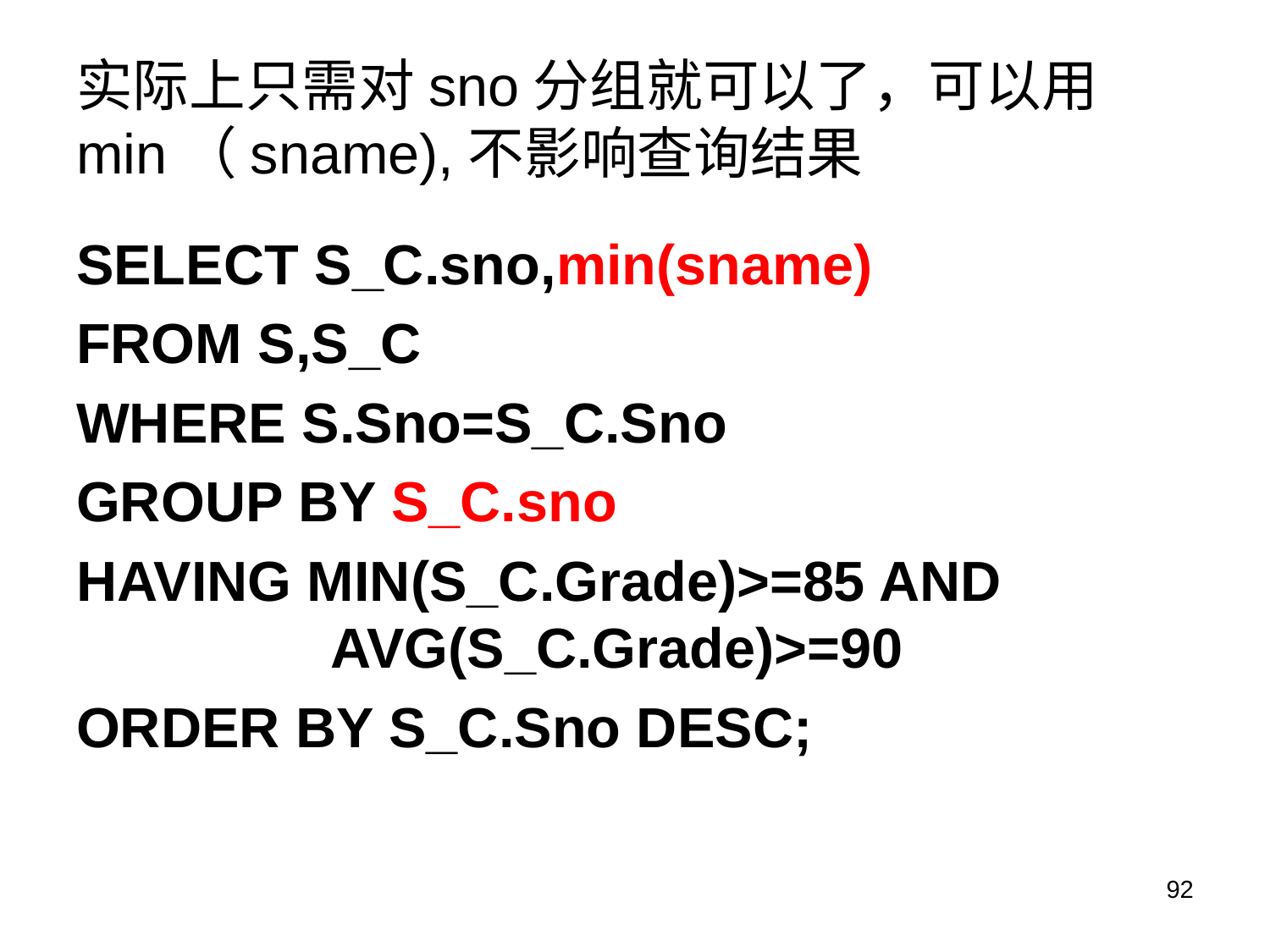

# 实际上只需对sno分组就可以了，可以用min（sname),不影响查询结果
SELECT S_C.sno,min(sname)
FROM S,S_C
WHERE S.Sno=S_C.Sno
GROUP BY S_C.sno
HAVING MIN(S_C.Grade)>=85 AND 	   		AVG(S_C.Grade)>=90
ORDER BY S_C.Sno DESC;

92